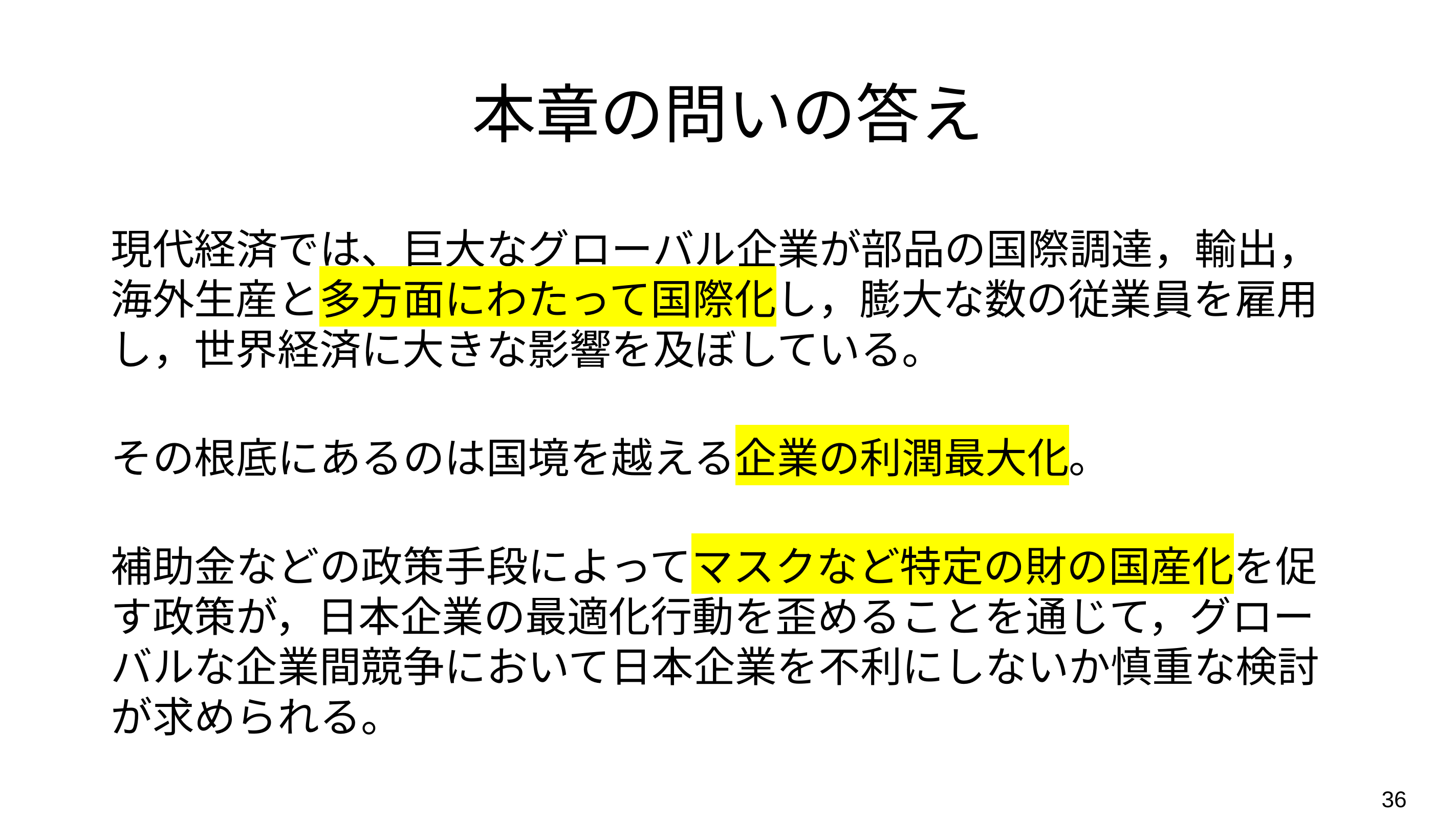

# 本章の問いの答え
現代経済では、巨大なグローバル企業が部品の国際調達，輸出，海外生産と多方面にわたって国際化し，膨大な数の従業員を雇用し，世界経済に大きな影響を及ぼしている。
その根底にあるのは国境を越える企業の利潤最大化。
補助金などの政策手段によってマスクなど特定の財の国産化を促す政策が，日本企業の最適化行動を歪めることを通じて，グローバルな企業間競争において日本企業を不利にしないか慎重な検討が求められる。
36